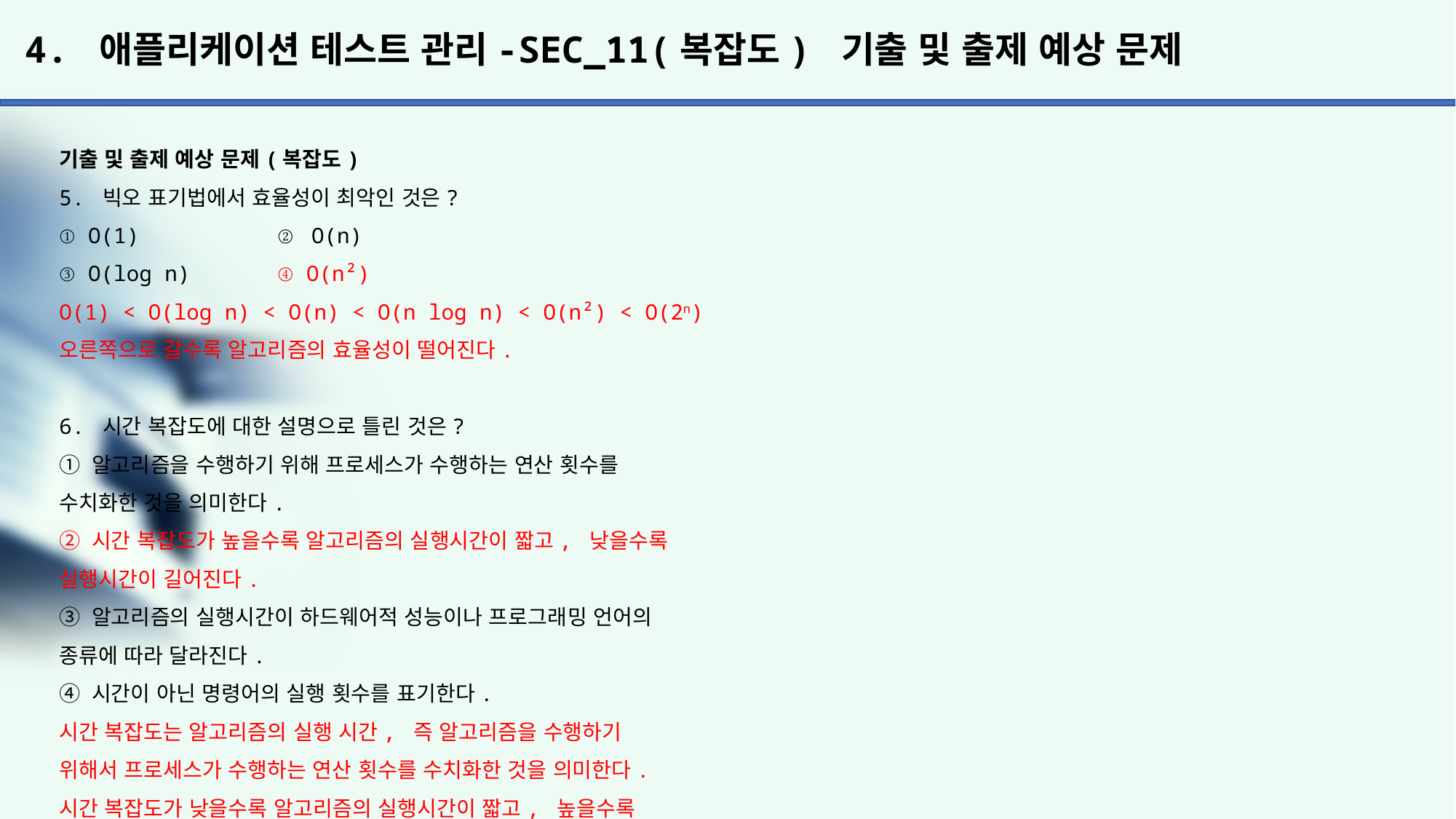

# 4. 애플리케이션 테스트 관리-SEC_11(복잡도) 기출 및 출제 예상 문제
기출 및 출제 예상 문제(복잡도)
5. 빅오 표기법에서 효율성이 최악인 것은?
① O(1)		② O(n)
③ O(log n) 	④ O(n²)
O(1) < O(log n) < O(n) < O(n log n) < O(n²) < O(2n)
오른쪽으로 갈수록 알고리즘의 효율성이 떨어진다.

6. 시간 복잡도에 대한 설명으로 틀린 것은?
① 알고리즘을 수행하기 위해 프로세스가 수행하는 연산 횟수를
수치화한 것을 의미한다.
② 시간 복잡도가 높을수록 알고리즘의 실행시간이 짧고, 낮을수록 실행시간이 길어진다.
③ 알고리즘의 실행시간이 하드웨어적 성능이나 프로그래밍 언어의 종류에 따라 달라진다.
④ 시간이 아닌 명령어의 실행 횟수를 표기한다.
시간 복잡도는 알고리즘의 실행 시간, 즉 알고리즘을 수행하기
위해서 프로세스가 수행하는 연산 횟수를 수치화한 것을 의미한다.
시간 복잡도가 낮을수록 알고리즘의 실행시간이 짧고, 높을수록
실행시간이 길어진다.
시간 복잡도는 알고리즘의 실행시간이 하드웨어적 성능이나 프로그래밍 언어의 종류에 따라 달라지기 때문에 시간이 아닌
명령어의 실행 횟수를 표기하는데, 이러한 표기법을 점근 표기법
이라고 한다.